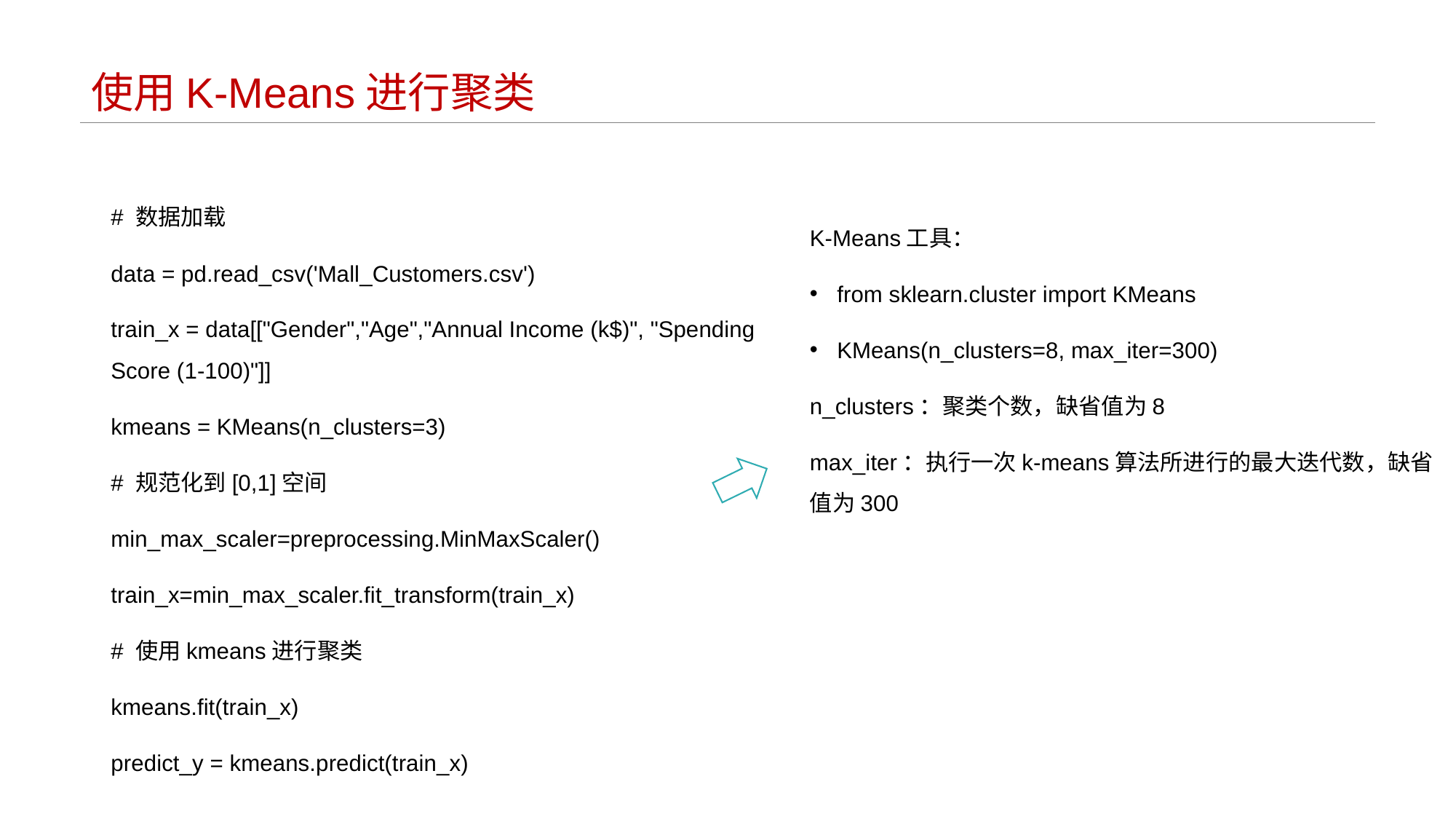

# 使用K-Means进行聚类
# 数据加载
data = pd.read_csv('Mall_Customers.csv')
train_x = data[["Gender","Age","Annual Income (k$)", "Spending Score (1-100)"]]
kmeans = KMeans(n_clusters=3)
# 规范化到[0,1]空间
min_max_scaler=preprocessing.MinMaxScaler()
train_x=min_max_scaler.fit_transform(train_x)
# 使用kmeans进行聚类
kmeans.fit(train_x)
predict_y = kmeans.predict(train_x)
K-Means工具：
from sklearn.cluster import KMeans
KMeans(n_clusters=8, max_iter=300)
n_clusters：聚类个数，缺省值为8
max_iter：执行一次k-means算法所进行的最大迭代数，缺省值为300